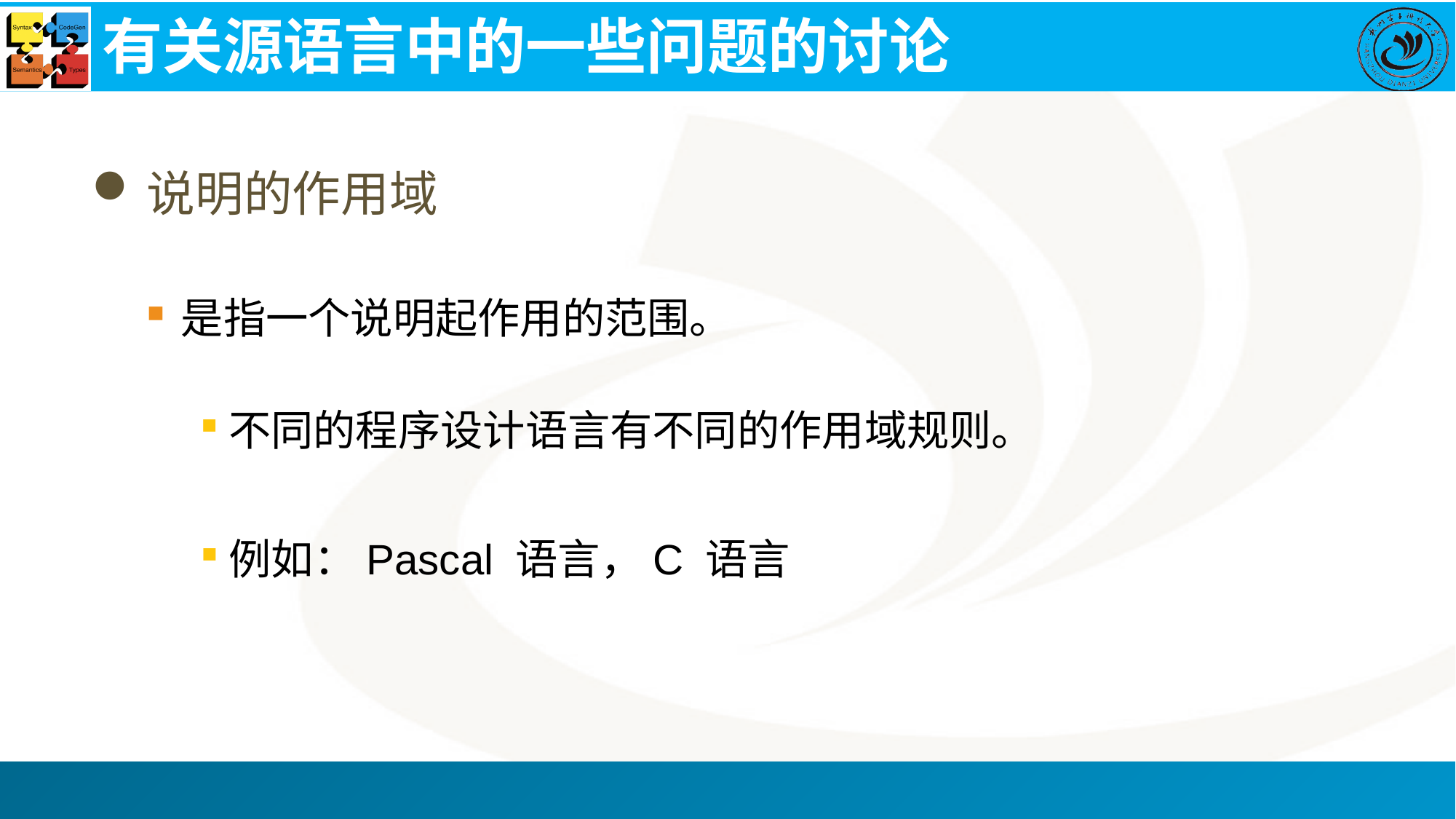

# 有关源语言中的一些问题的讨论
说明的作用域
是指一个说明起作用的范围。
不同的程序设计语言有不同的作用域规则。
例如：Pascal 语言，C 语言
12